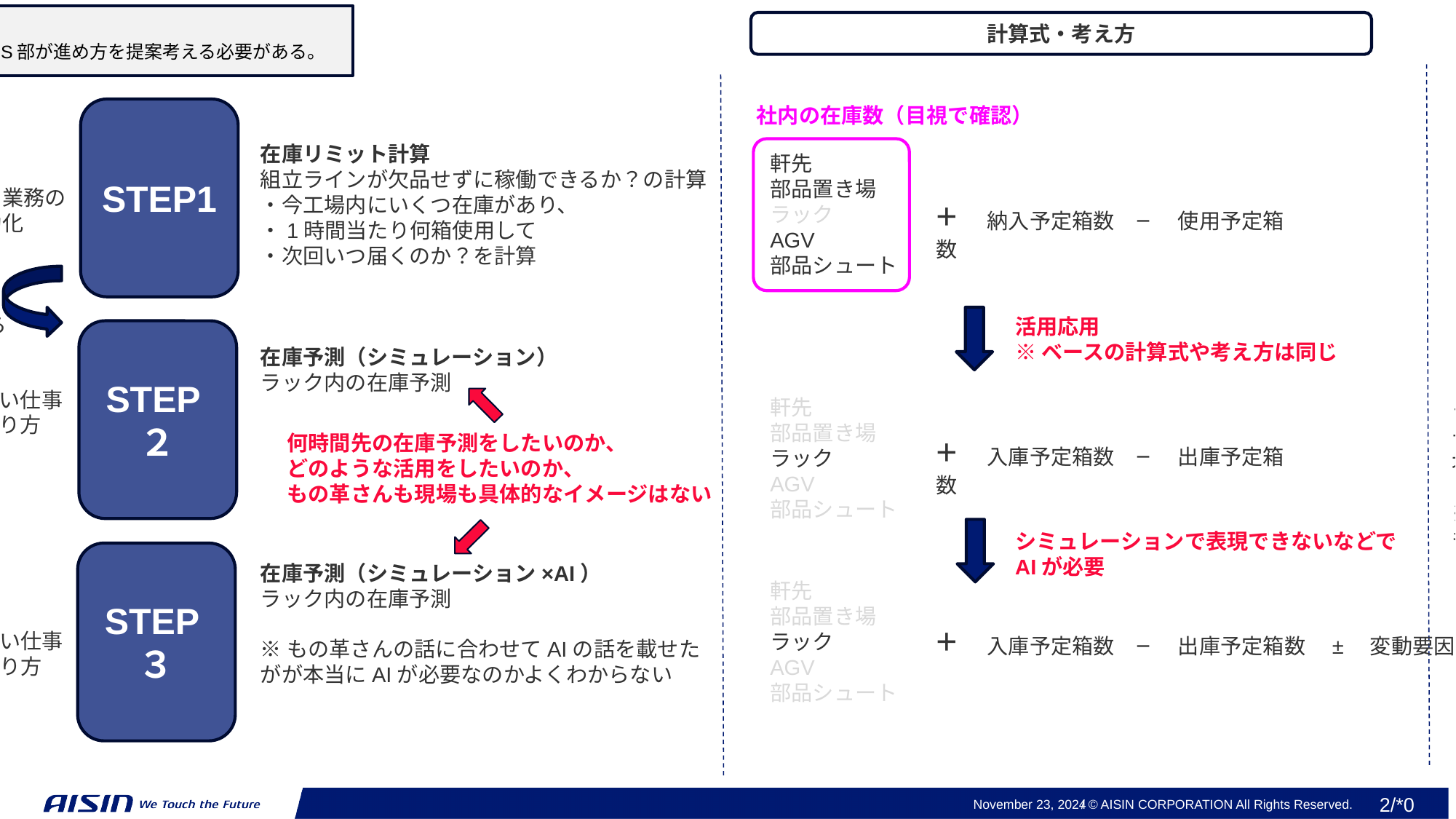

〇前提、今の状況
もの革さんに構想はなく、DS部が進め方を提案考える必要がある。
活用先
計算式・考え方
社内の在庫数（目視で確認）
STEP1
在庫リミット計算
組立ラインが欠品せずに稼働できるか？の計算
・今工場内にいくつ在庫があり、
・1時間当たり何箱使用して
・次回いつ届くのか？を計算

軒先
部品置き場
ラック
AGV
部品シュート
新しいことを始める前に今の業務を効率化すべきでは？
今の業務の
自動化
全工場
・整備課、工務
+　納入予定箱数　–　使用予定箱数

共通認識
を深めてから

活用応用
※ベースの計算式や考え方は同じ
現場に疎いDS部がここから始めるのは厳しい

現場と目線が合わないし、
現場も何ができるかイメージできない
STEP２
在庫予測（シミュレーション）
ラック内の在庫予測
新しい仕事のやり方
軒先
部品置き場
ラック
AGV
部品シュート

ラックのINOUTがデータ化されている職場
（整備課、工務）
※自動ラックで無くてもいい
+　入庫予定箱数　–　出庫予定箱数
何時間先の在庫予測をしたいのか、
どのような活用をしたいのか、
もの革さんも現場も具体的なイメージはない

シミュレーションで表現できないなどで
AIが必要

STEP３
在庫予測（シミュレーション×AI）
ラック内の在庫予測

※もの革さんの話に合わせてAIの話を載せたがが本当にAIが必要なのかよくわからない

軒先
部品置き場
ラック
AGV
部品シュート
+　入庫予定箱数　–　出庫予定箱数　±　変動要因
本当にAI必要なのか？
新しい仕事のやり方

November 23, 2024